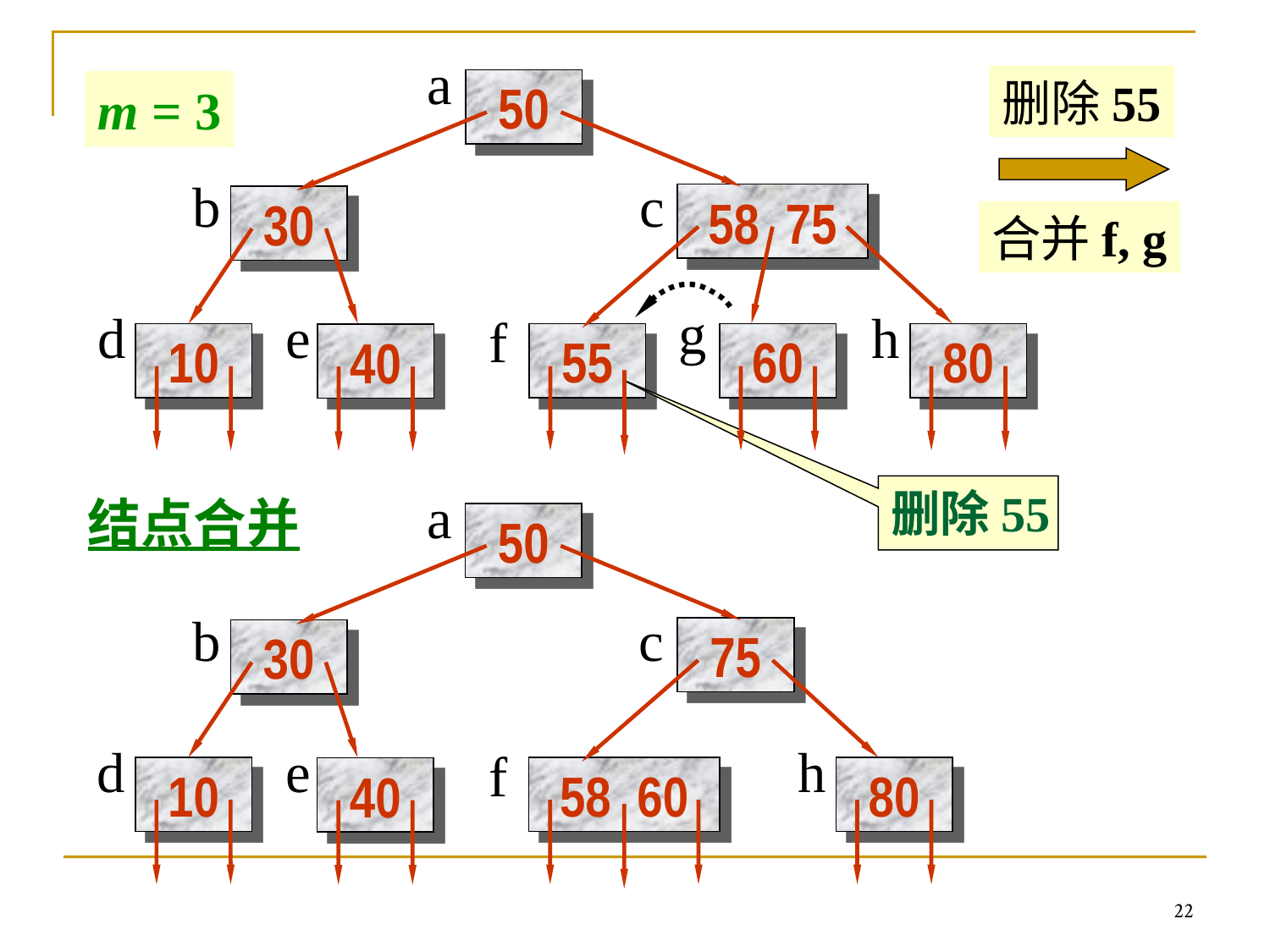

a
删除55
50
m = 3

b
c
58  75
30
合并f, g

g
d
e
h
f
10
55
60
80
40

a

删除55
结点合并
50

b
c
75
30

d
e
h
f
10
58  60
80
40

22